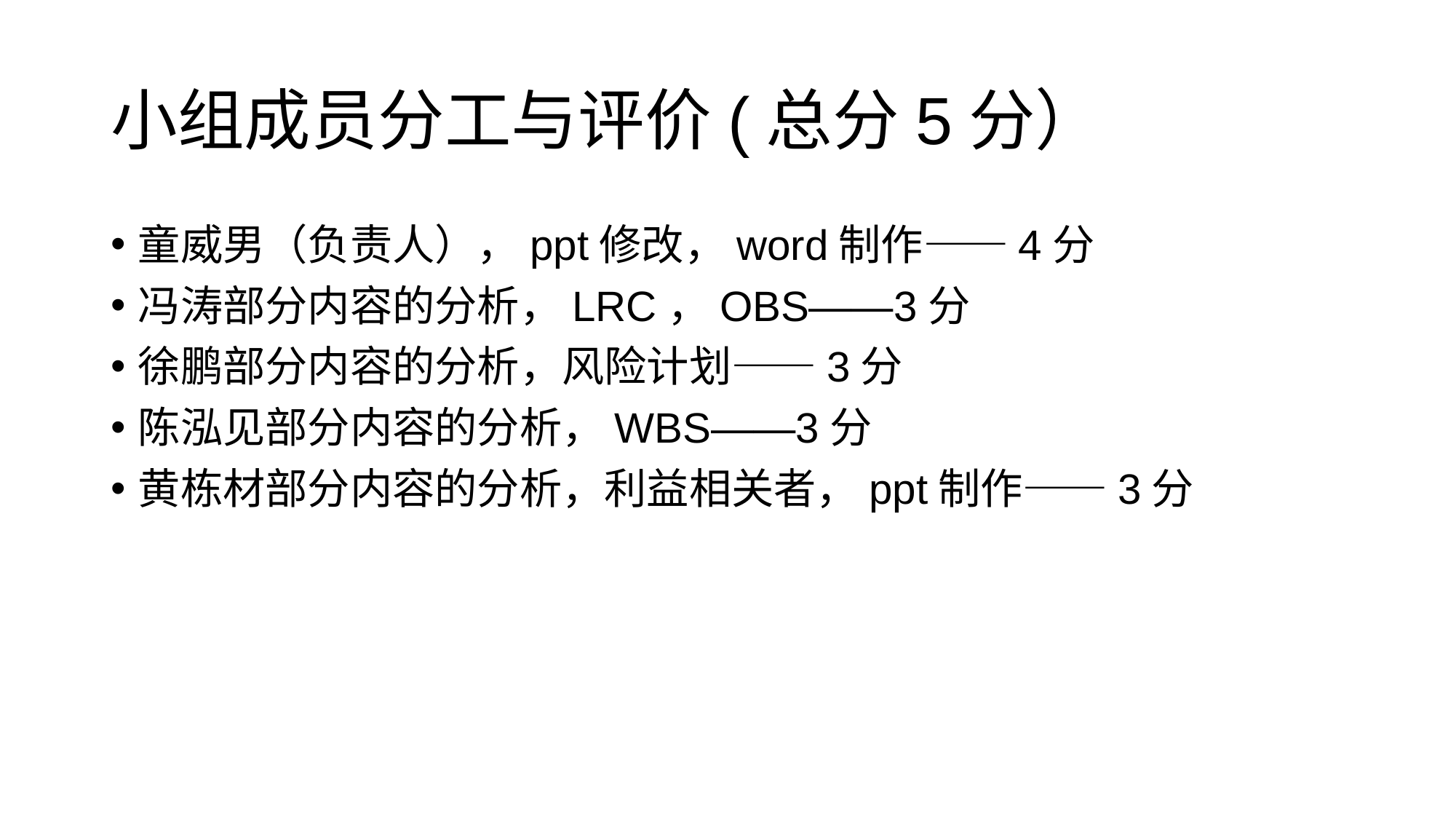

# 小组成员分工与评价(总分5分）
童威男（负责人），ppt修改，word制作——4分
冯涛部分内容的分析，LRC，OBS——3分
徐鹏部分内容的分析，风险计划——3分
陈泓见部分内容的分析，WBS——3分
黄栋材部分内容的分析，利益相关者，ppt制作——3分